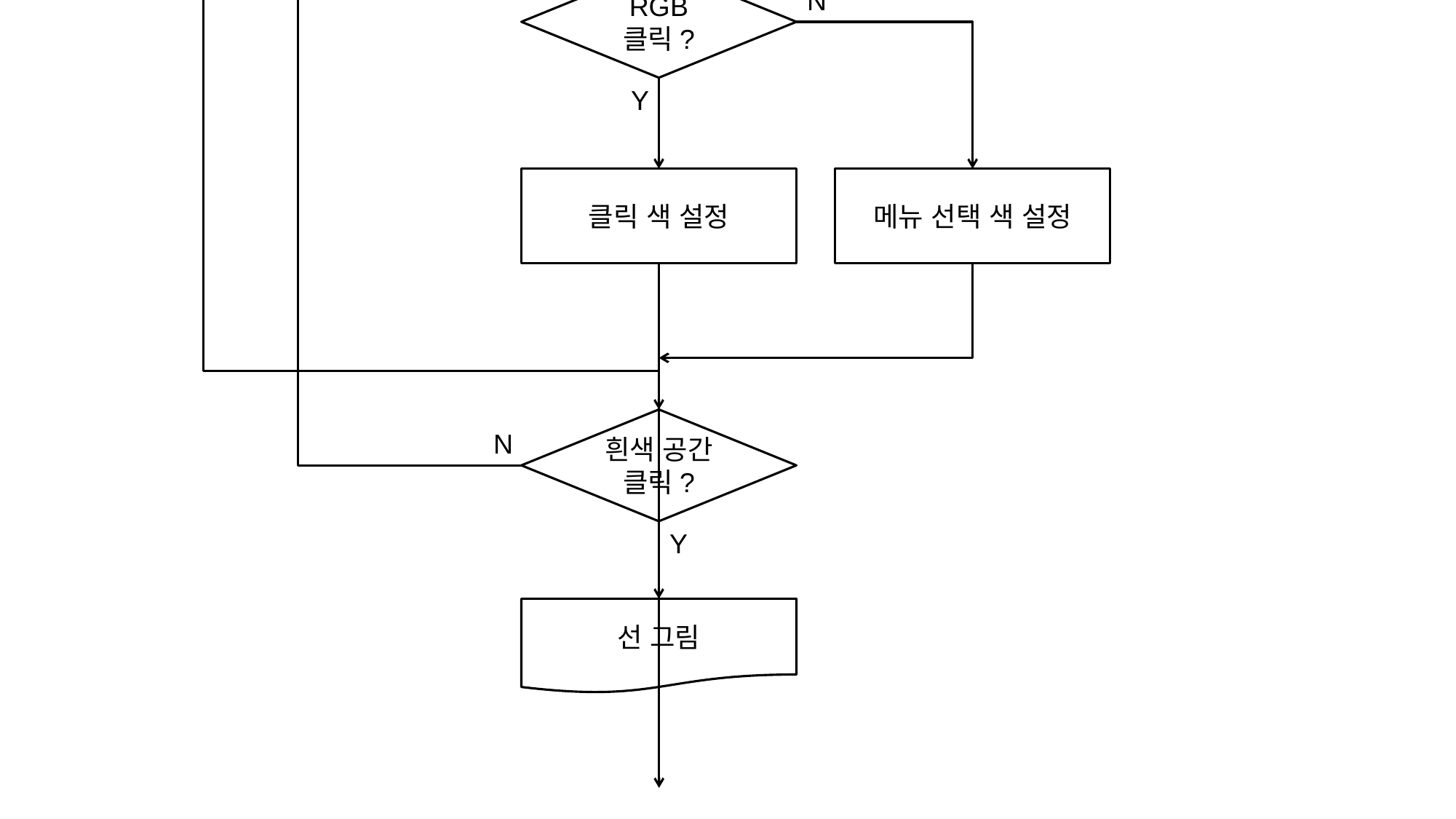

RGB
클릭?
N
Y
클릭 색 설정
메뉴 선택 색 설정
흰색 공간
클릭?
N
Y
선 그림